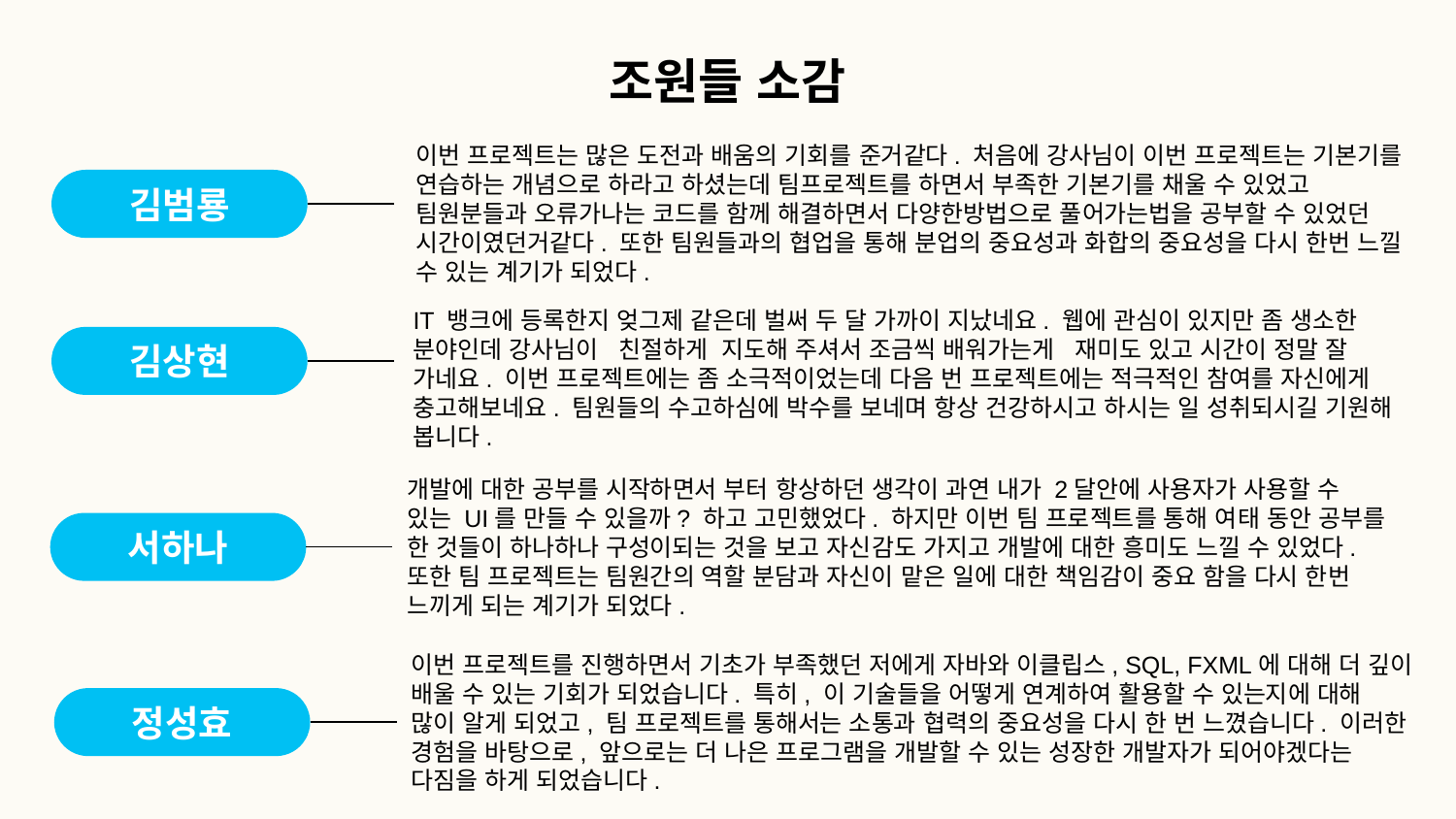

# 조원들 소감
이번 프로젝트는 많은 도전과 배움의 기회를 준거같다. 처음에 강사님이 이번 프로젝트는 기본기를 연습하는 개념으로 하라고 하셨는데 팀프로젝트를 하면서 부족한 기본기를 채울 수 있었고 팀원분들과 오류가나는 코드를 함께 해결하면서 다양한방법으로 풀어가는법을 공부할 수 있었던 시간이였던거같다. 또한 팀원들과의 협업을 통해 분업의 중요성과 화합의 중요성을 다시 한번 느낄 수 있는 계기가 되었다.

김범룡
IT 뱅크에 등록한지 엊그제 같은데 벌써 두 달 가까이 지났네요. 웹에 관심이 있지만 좀 생소한 분야인데 강사님이   친절하게  지도해 주셔서 조금씩 배워가는게   재미도 있고 시간이 정말 잘 가네요. 이번 프로젝트에는 좀 소극적이었는데 다음 번 프로젝트에는 적극적인 참여를 자신에게 충고해보네요. 팀원들의 수고하심에 박수를 보네며 항상 건강하시고 하시는 일 성취되시길 기원해 봅니다.

김상현
개발에 대한 공부를 시작하면서 부터 항상하던 생각이 과연 내가 2달안에 사용자가 사용할 수 있는 UI를 만들 수 있을까? 하고 고민했었다. 하지만 이번 팀 프로젝트를 통해 여태 동안 공부를 한 것들이 하나하나 구성이되는 것을 보고 자신감도 가지고 개발에 대한 흥미도 느낄 수 있었다. 또한 팀 프로젝트는 팀원간의 역할 분담과 자신이 맡은 일에 대한 책임감이 중요 함을 다시 한번 느끼게 되는 계기가 되었다.
서하나
이번 프로젝트를 진행하면서 기초가 부족했던 저에게 자바와 이클립스, SQL, FXML에 대해 더 깊이 배울 수 있는 기회가 되었습니다. 특히, 이 기술들을 어떻게 연계하여 활용할 수 있는지에 대해 많이 알게 되었고, 팀 프로젝트를 통해서는 소통과 협력의 중요성을 다시 한 번 느꼈습니다. 이러한 경험을 바탕으로, 앞으로는 더 나은 프로그램을 개발할 수 있는 성장한 개발자가 되어야겠다는 다짐을 하게 되었습니다.
정성효